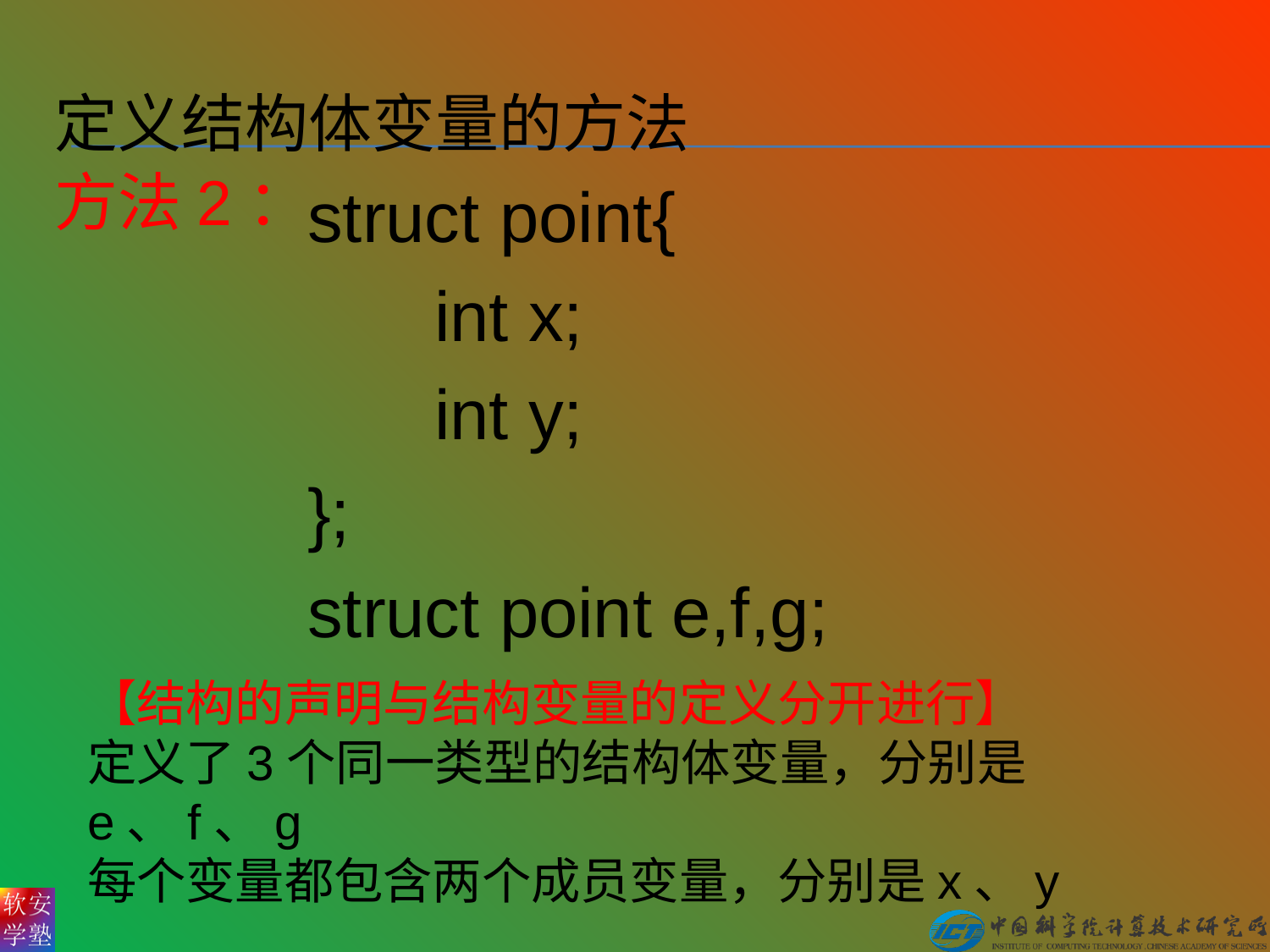

# 定义结构体变量的方法
方法2：
struct point{
	int x;
	int y;
};
struct point e,f,g;
【结构的声明与结构变量的定义分开进行】
定义了3个同一类型的结构体变量，分别是e、f、g
每个变量都包含两个成员变量，分别是x、y